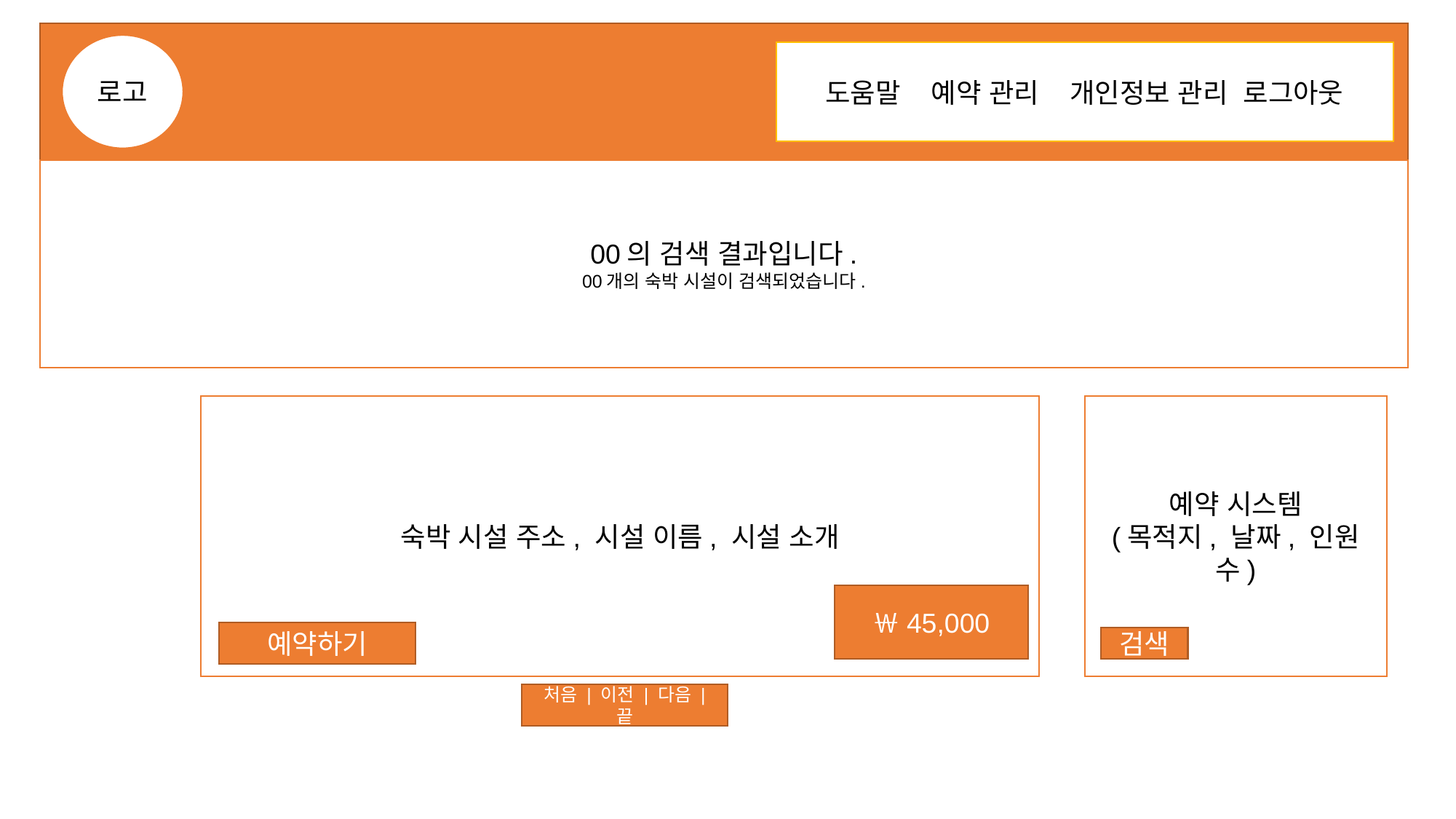

로고
도움말    예약 관리    개인정보 관리  로그아웃
도움말   마이페이지  로그아웃
00의 검색 결과입니다.
00개의 숙박 시설이 검색되었습니다.
숙박 시설 주소, 시설 이름, 시설 소개
예약 시스템
(목적지, 날짜, 인원 수)
￦45,000
예약하기
검색
처음 | 이전 | 다음 | 끝